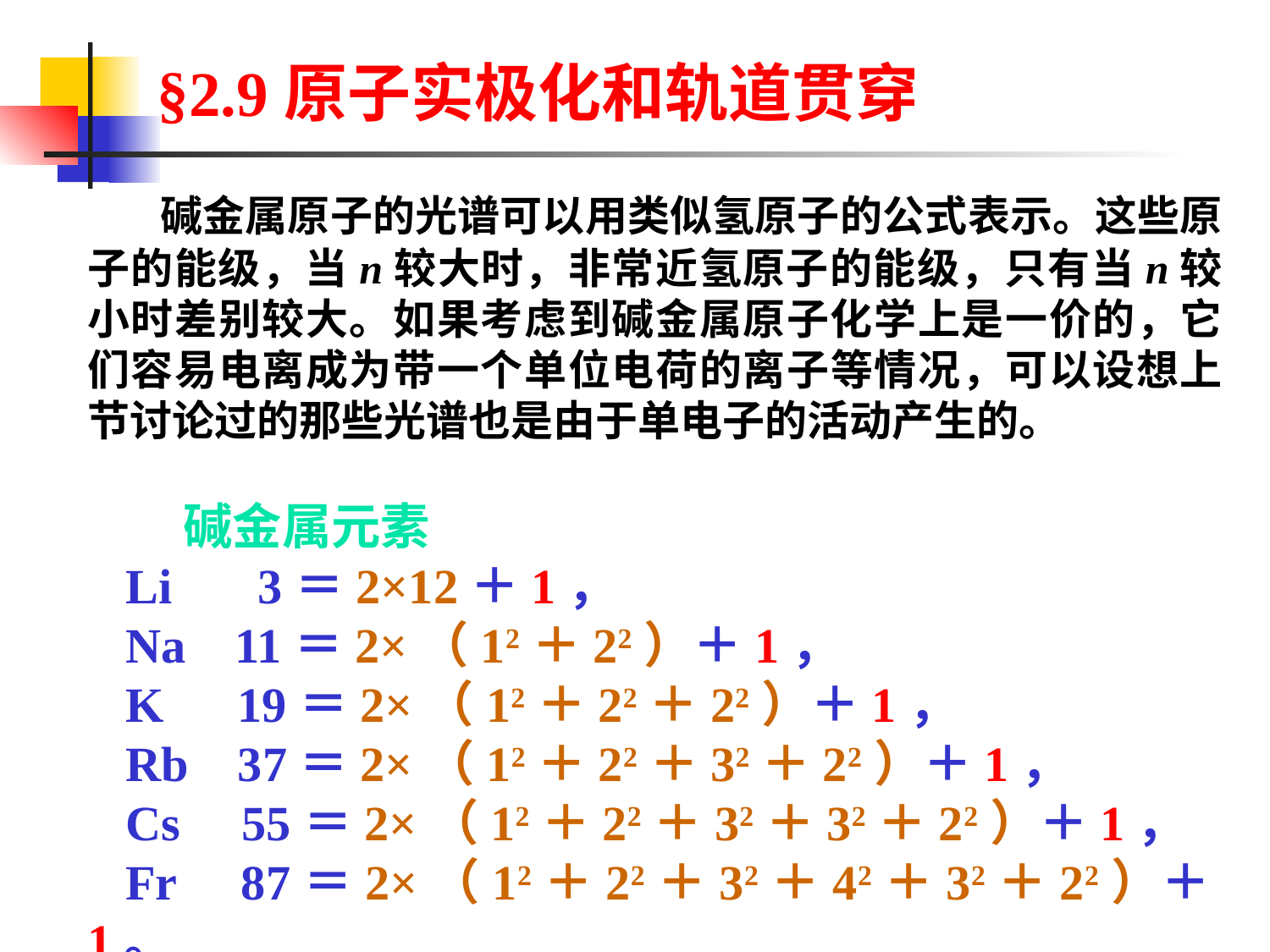

§2.9原子实极化和轨道贯穿
  碱金属原子的光谱可以用类似氢原子的公式表示。这些原子的能级，当n较大时，非常近氢原子的能级，只有当n较小时差别较大。如果考虑到碱金属原子化学上是一价的，它们容易电离成为带一个单位电荷的离子等情况，可以设想上节讨论过的那些光谱也是由于单电子的活动产生的。

     碱金属元素
Li       3＝2×12＋1，
Na    11＝2×（12＋22）＋1，
K      19＝2×（12＋22＋22）＋1，
Rb    37＝2×（12＋22＋32＋22）＋1，
Cs     55＝2×（12＋22＋32＋32＋22）＋1，
Fr     87＝2×（12＋22＋32＋42＋32＋22）＋1。